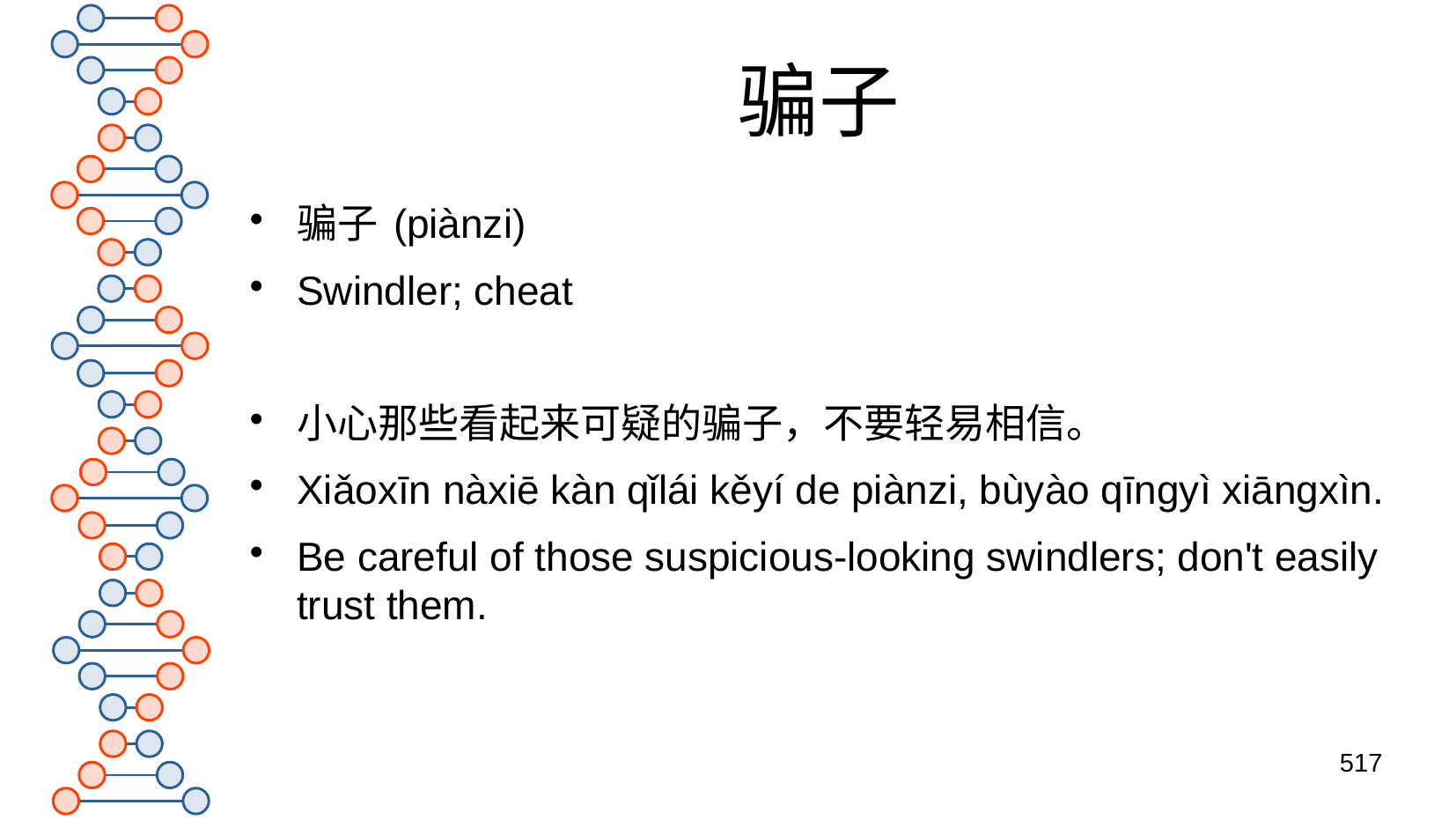

# 骗子
骗子 (piànzi)
Swindler; cheat

小心那些看起来可疑的骗子，不要轻易相信。
Xiǎoxīn nàxiē kàn qǐlái kěyí de piànzi, bùyào qīngyì xiāngxìn.
Be careful of those suspicious-looking swindlers; don't easily trust them.
517